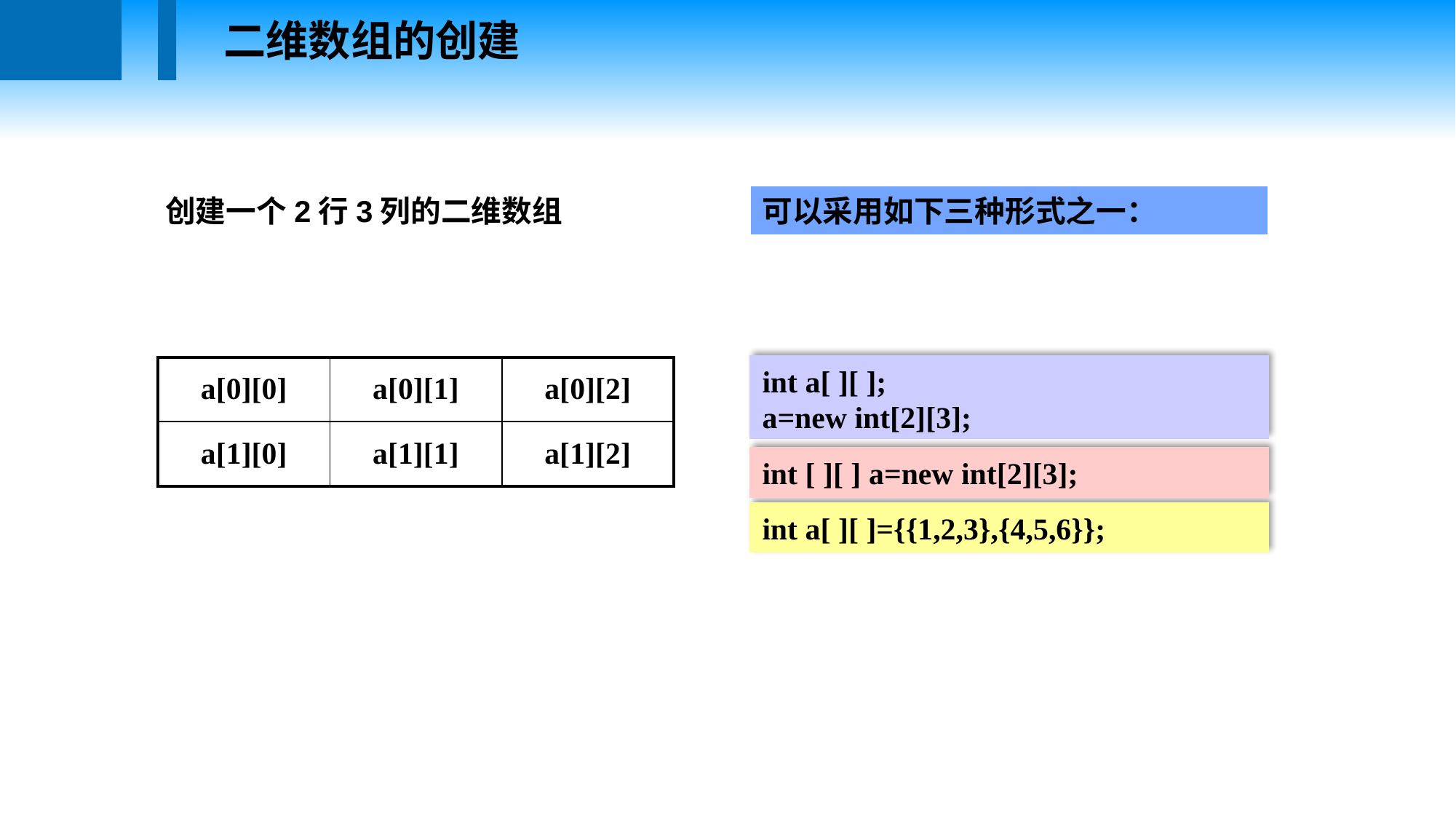

二维数组的创建
创建一个2行3列的二维数组
可以采用如下三种形式之一：
| a[0][0] | a[0][1] | a[0][2] |
| --- | --- | --- |
| a[1][0] | a[1][1] | a[1][2] |
int a[ ][ ];
a=new int[2][3];
int [ ][ ] a=new int[2][3];
int a[ ][ ]={{1,2,3},{4,5,6}};